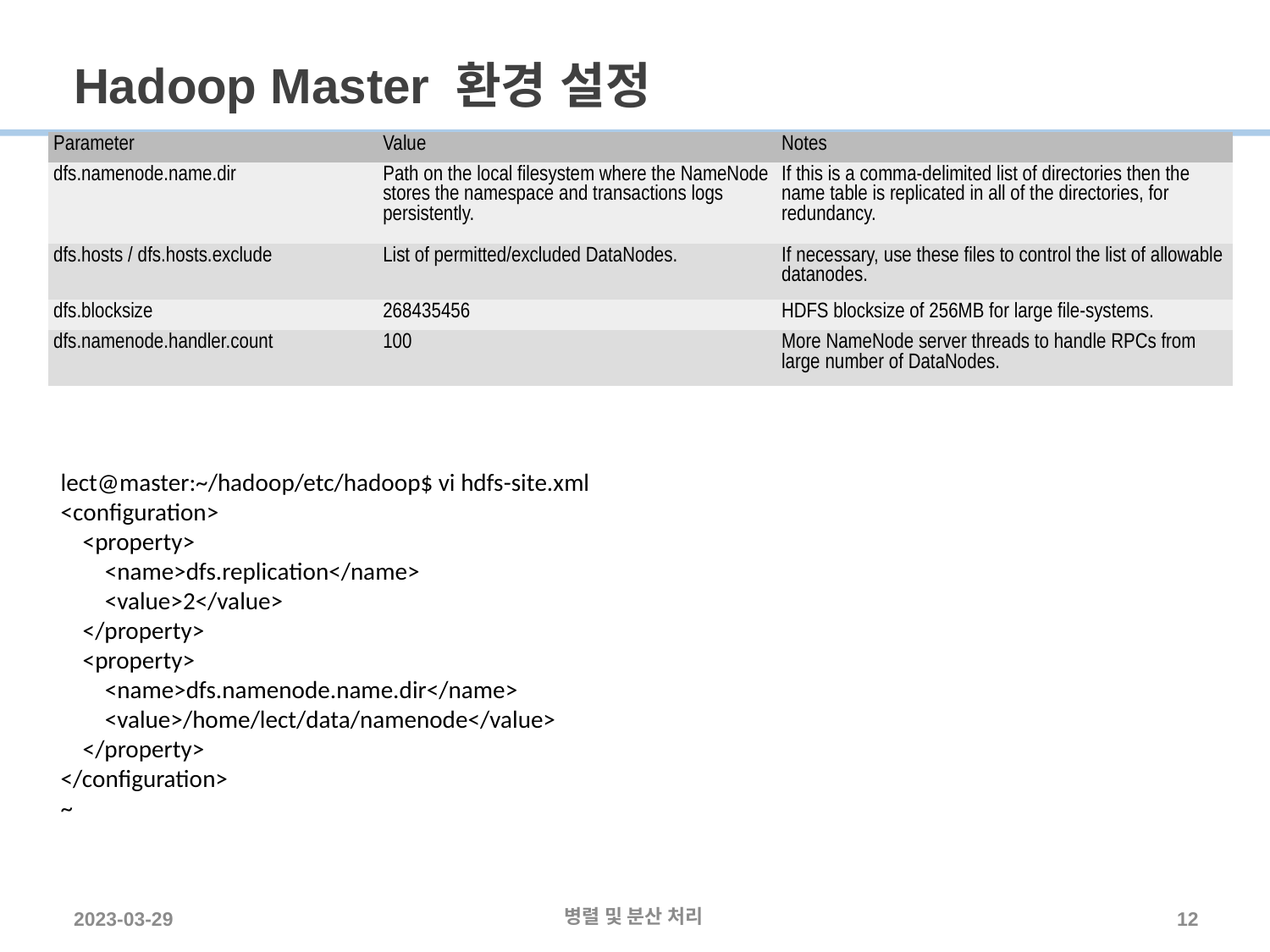

# Hadoop Master 환경 설정
| Parameter | Value | Notes |
| --- | --- | --- |
| dfs.namenode.name.dir | Path on the local filesystem where the NameNode stores the namespace and transactions logs persistently. | If this is a comma-delimited list of directories then the name table is replicated in all of the directories, for redundancy. |
| dfs.hosts / dfs.hosts.exclude | List of permitted/excluded DataNodes. | If necessary, use these files to control the list of allowable datanodes. |
| dfs.blocksize | 268435456 | HDFS blocksize of 256MB for large file-systems. |
| dfs.namenode.handler.count | 100 | More NameNode server threads to handle RPCs from large number of DataNodes. |
lect@master:~/hadoop/etc/hadoop$ vi hdfs-site.xml
<configuration>
    <property>
        <name>dfs.replication</name>
        <value>2</value>
    </property>
    <property>
        <name>dfs.namenode.name.dir</name>
        <value>/home/lect/data/namenode</value>
    </property>
</configuration>
~
2023-03-29
병렬 및 분산 처리
12